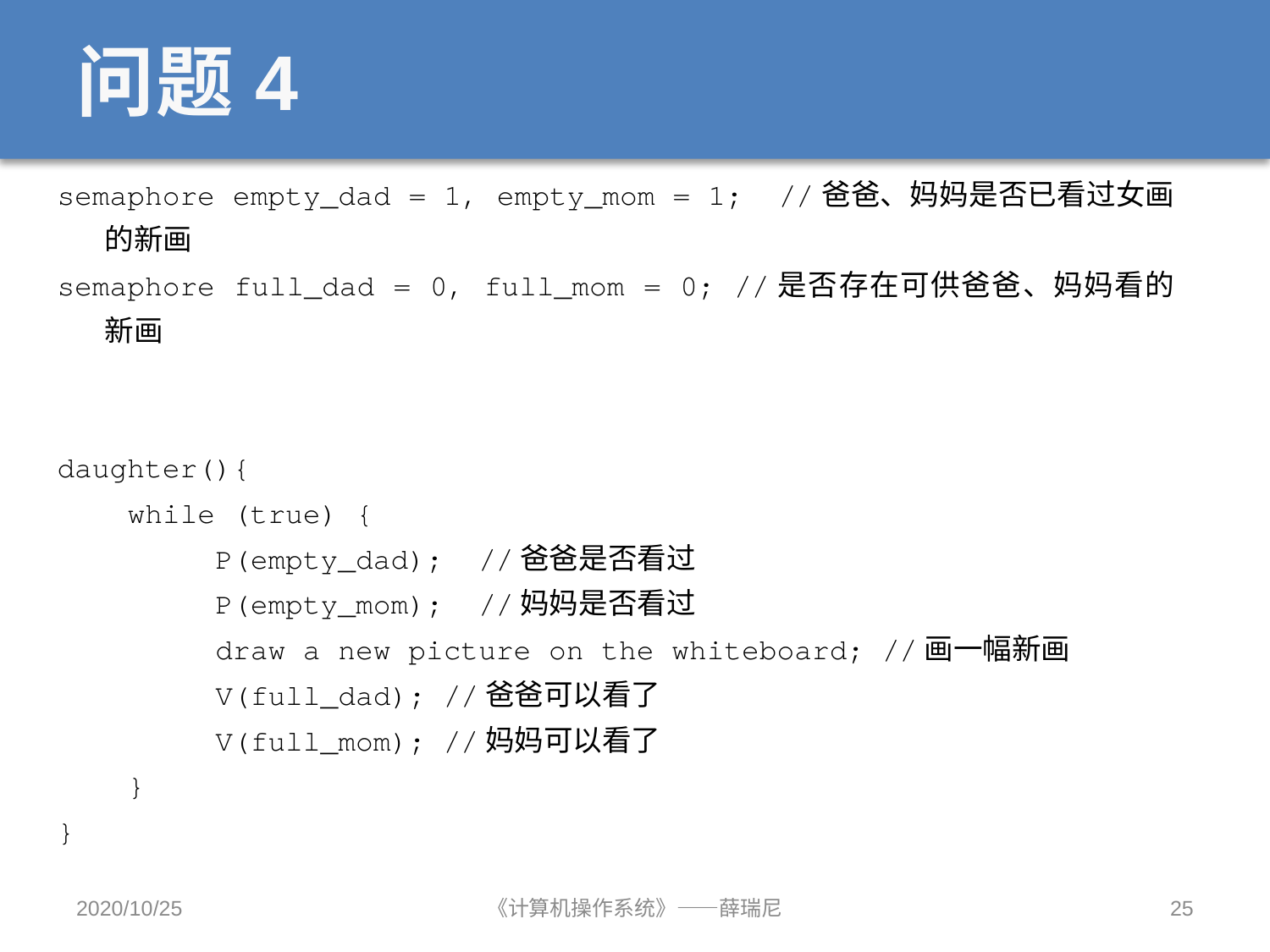

# 问题4
semaphore empty_dad = 1, empty_mom = 1;  //爸爸、妈妈是否已看过女画的新画
semaphore full_dad = 0, full_mom = 0; //是否存在可供爸爸、妈妈看的新画

daughter(){
    while (true) {
         P(empty_dad);  //爸爸是否看过
         P(empty_mom);  //妈妈是否看过
         draw a new picture on the whiteboard; //画一幅新画
         V(full_dad); //爸爸可以看了
         V(full_mom); //妈妈可以看了
    }
}

2020/10/25
《计算机操作系统》——薛瑞尼
25